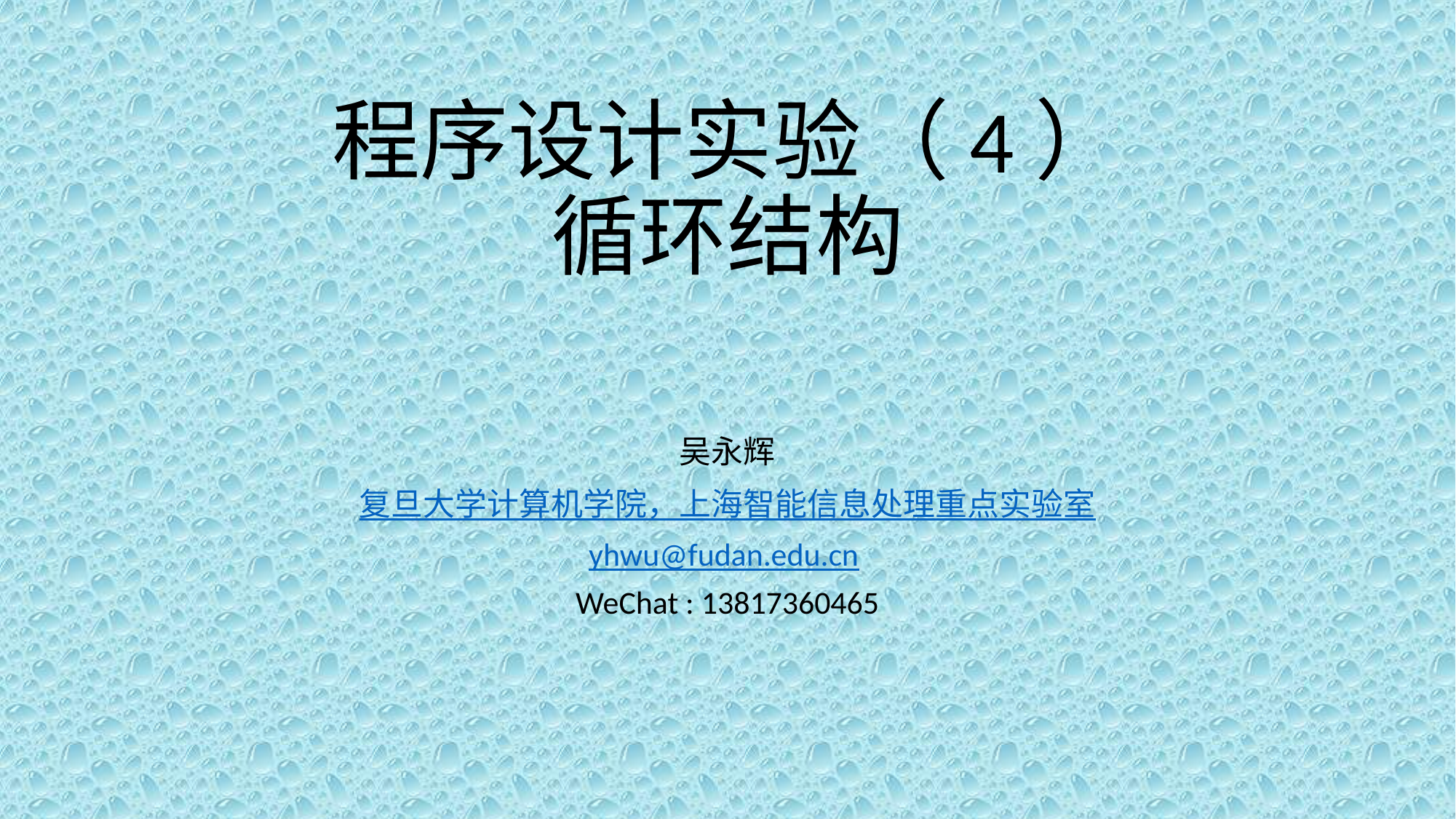

# 程序设计实验（4） 循环结构
吴永辉
复旦大学计算机学院，上海智能信息处理重点实验室
yhwu@fudan.edu.cn
WeChat : 13817360465